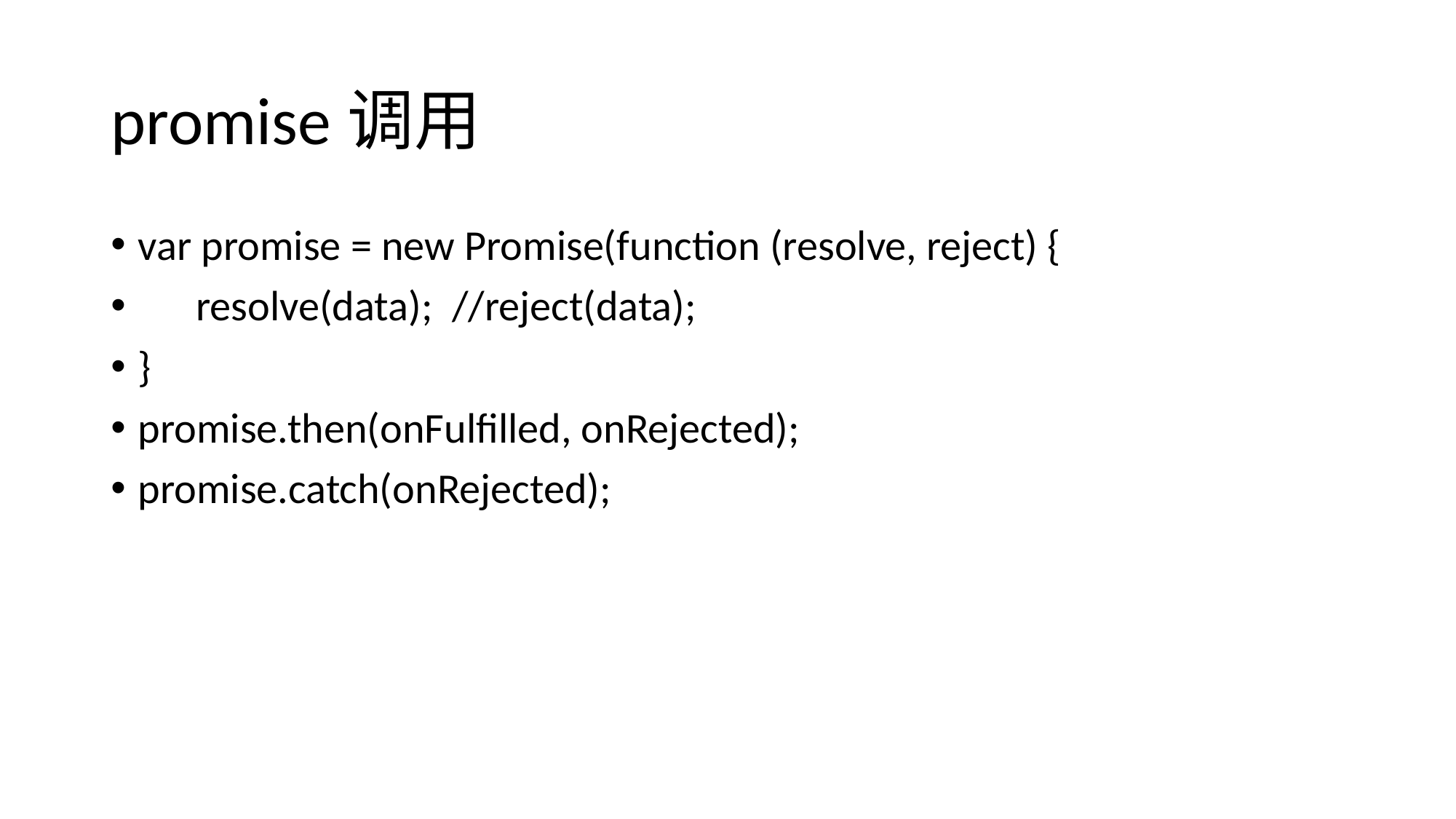

# promise调用
var promise = new Promise(function (resolve, reject) {
      resolve(data);  //reject(data);
}
promise.then(onFulfilled, onRejected);
promise.catch(onRejected);